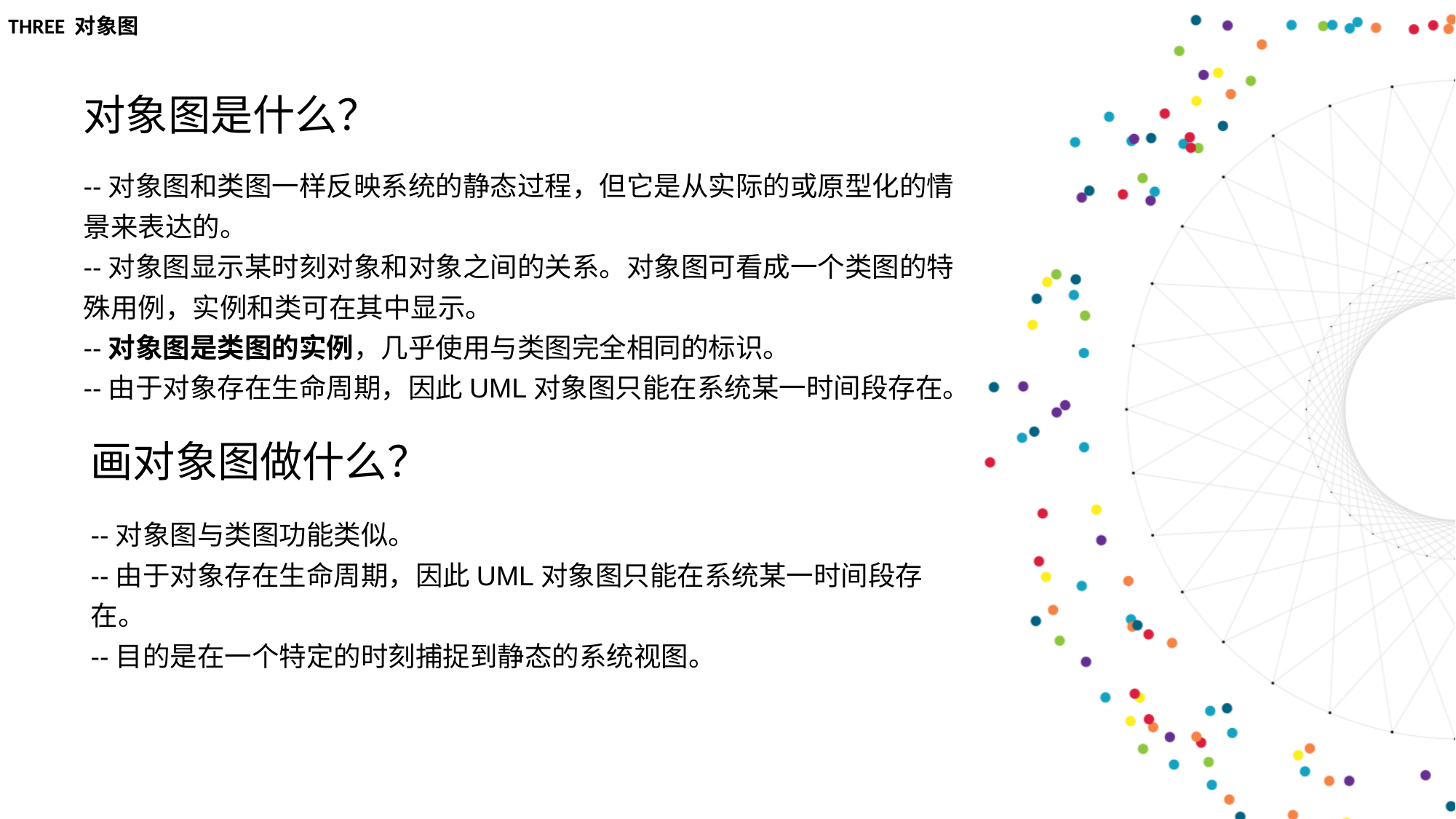

THREE 对象图
对象图是什么？
--对象图和类图一样反映系统的静态过程，但它是从实际的或原型化的情景来表达的。
--对象图显示某时刻对象和对象之间的关系。对象图可看成一个类图的特殊用例，实例和类可在其中显示。
--对象图是类图的实例，几乎使用与类图完全相同的标识。
--由于对象存在生命周期，因此UML对象图只能在系统某一时间段存在。
画对象图做什么？
--对象图与类图功能类似。
--由于对象存在生命周期，因此UML对象图只能在系统某一时间段存在。
--目的是在一个特定的时刻捕捉到静态的系统视图。